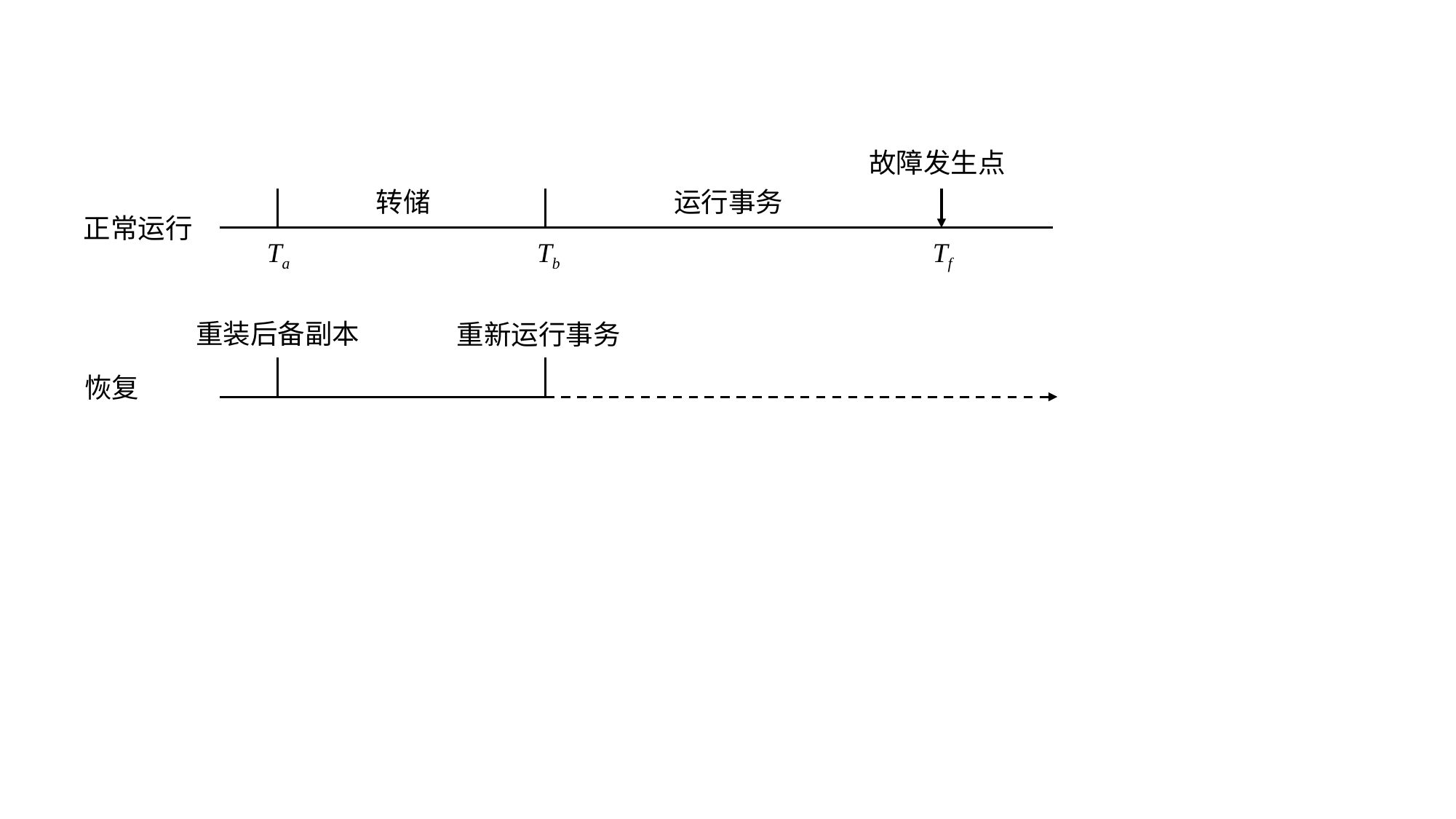

故障发生点
转储
运行事务
正常运行
Ta
Tb
Tf
重装后备副本
重新运行事务
恢复